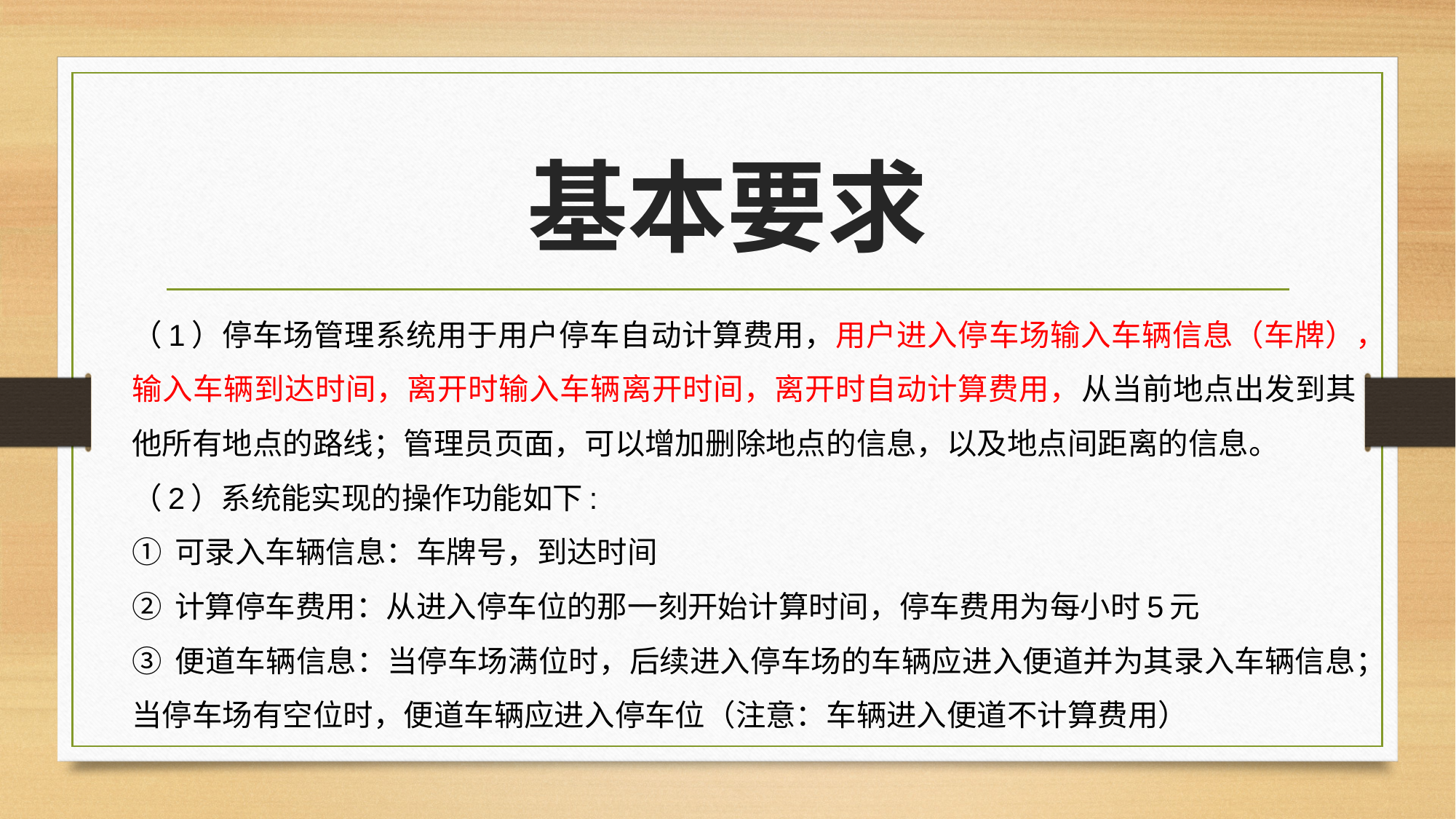

# 基本要求
（1）停车场管理系统用于用户停车自动计算费用，用户进入停车场输入车辆信息（车牌），输入车辆到达时间，离开时输入车辆离开时间，离开时自动计算费用，从当前地点出发到其他所有地点的路线；管理员页面，可以增加删除地点的信息，以及地点间距离的信息。
（2）系统能实现的操作功能如下:
 ① 可录入车辆信息：车牌号，到达时间
② 计算停车费用：从进入停车位的那一刻开始计算时间，停车费用为每小时5元
③ 便道车辆信息：当停车场满位时，后续进入停车场的车辆应进入便道并为其录入车辆信息；当停车场有空位时，便道车辆应进入停车位（注意：车辆进入便道不计算费用）